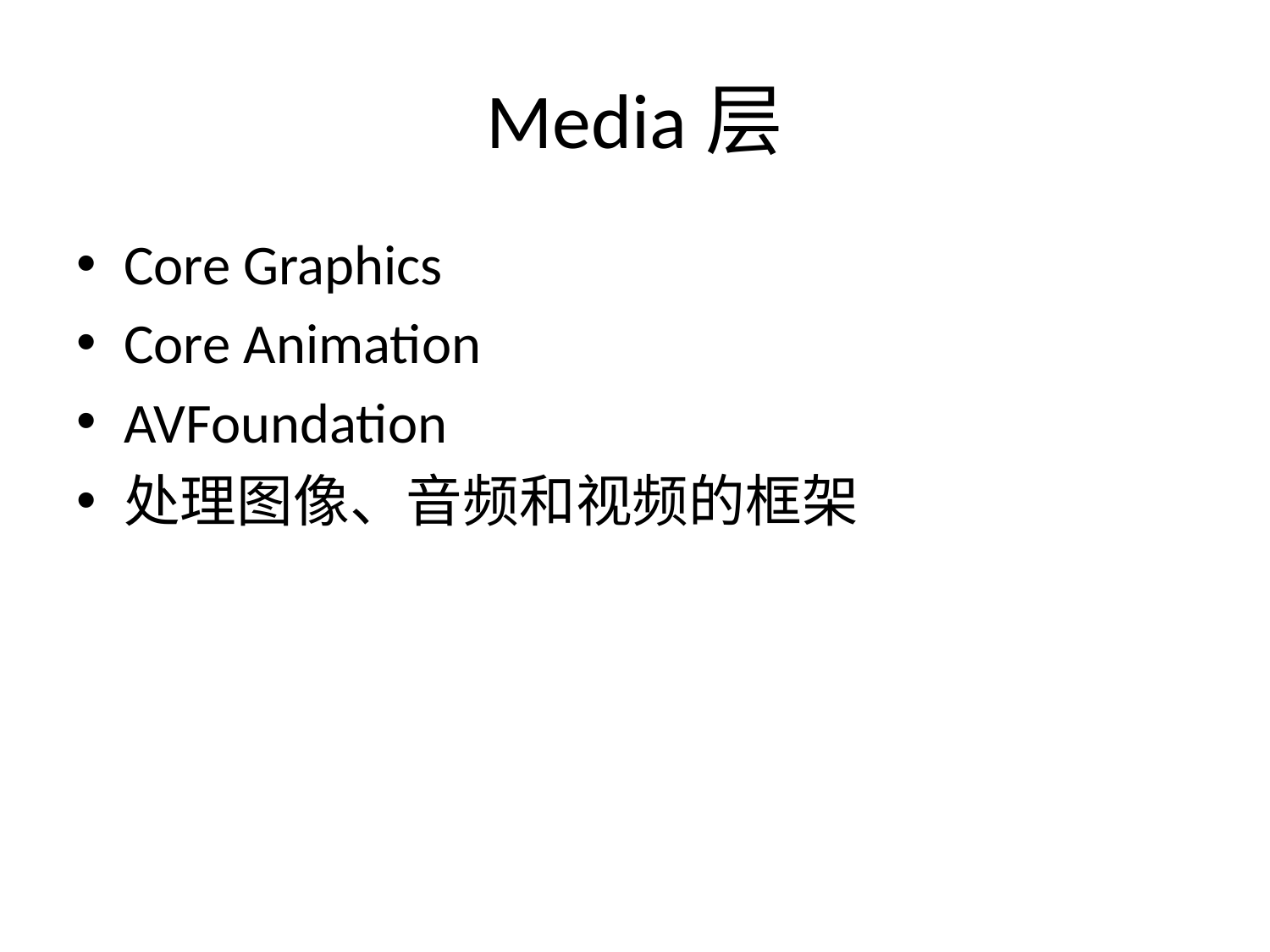

# Media层
Core Graphics
Core Animation
AVFoundation
处理图像、音频和视频的框架